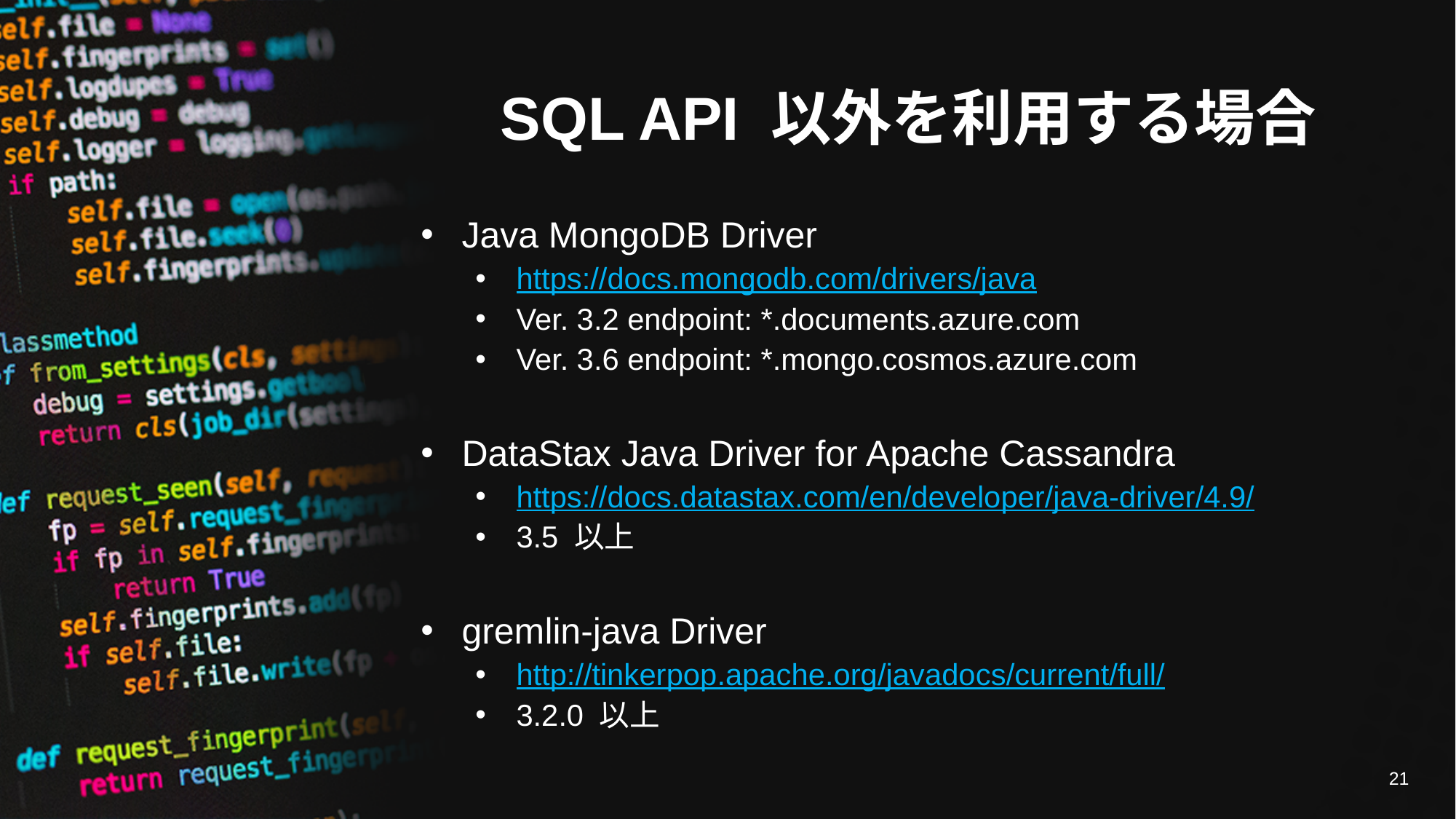

# SQL API 以外を利用する場合
Java MongoDB Driver
https://docs.mongodb.com/drivers/java
Ver. 3.2 endpoint: *.documents.azure.com
Ver. 3.6 endpoint: *.mongo.cosmos.azure.com

DataStax Java Driver for Apache Cassandra
https://docs.datastax.com/en/developer/java-driver/4.9/
3.5 以上

gremlin-java Driver
http://tinkerpop.apache.org/javadocs/current/full/
3.2.0 以上

21